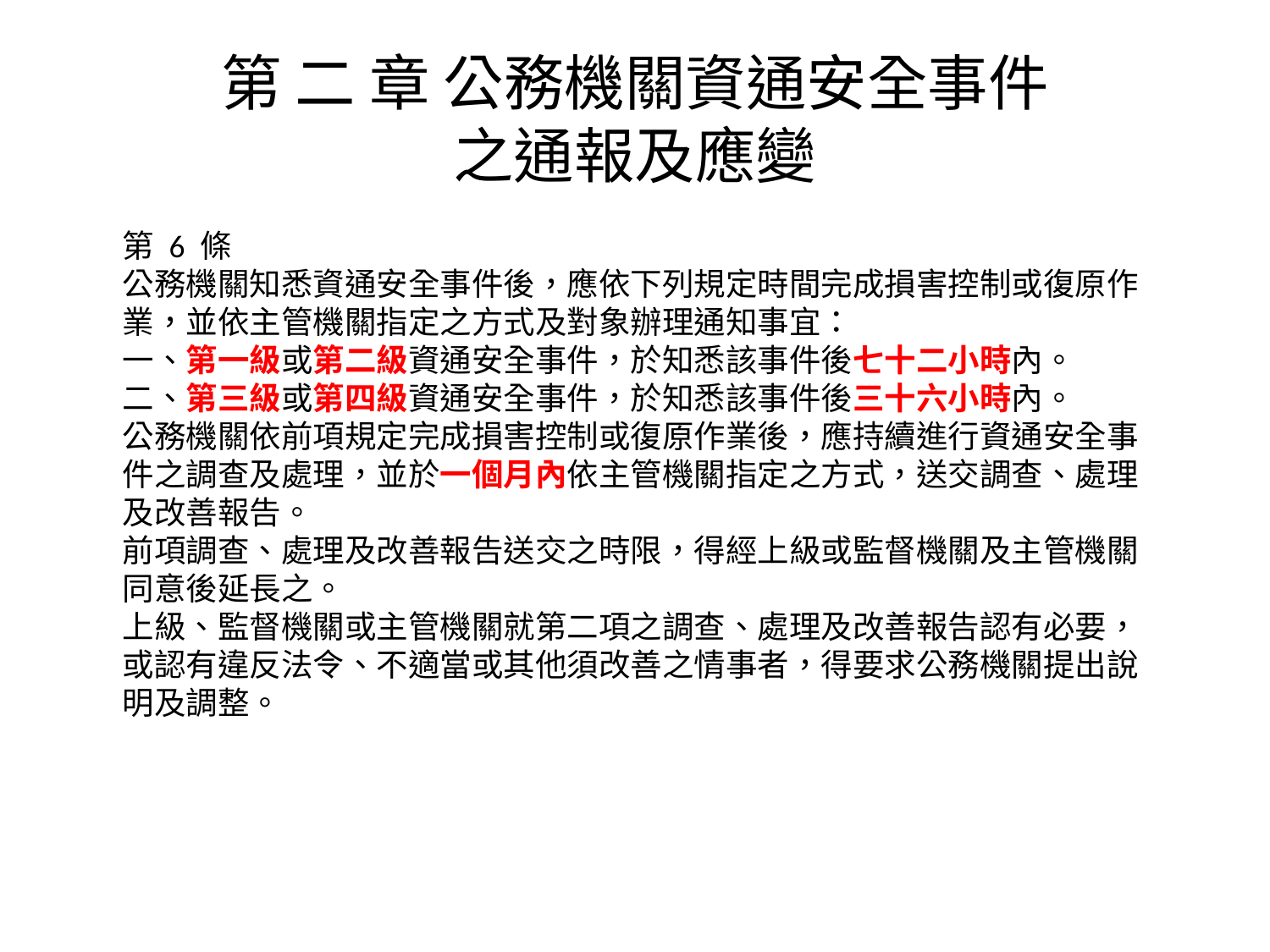

# 第 二 章 公務機關資通安全事件 之通報及應變
第 6 條
公務機關知悉資通安全事件後，應依下列規定時間完成損害控制或復原作
業，並依主管機關指定之方式及對象辦理通知事宜：
一、第一級或第二級資通安全事件，於知悉該事件後七十二小時內。
二、第三級或第四級資通安全事件，於知悉該事件後三十六小時內。
公務機關依前項規定完成損害控制或復原作業後，應持續進行資通安全事
件之調查及處理，並於一個月內依主管機關指定之方式，送交調查、處理
及改善報告。
前項調查、處理及改善報告送交之時限，得經上級或監督機關及主管機關
同意後延長之。
上級、監督機關或主管機關就第二項之調查、處理及改善報告認有必要，
或認有違反法令、不適當或其他須改善之情事者，得要求公務機關提出說
明及調整。